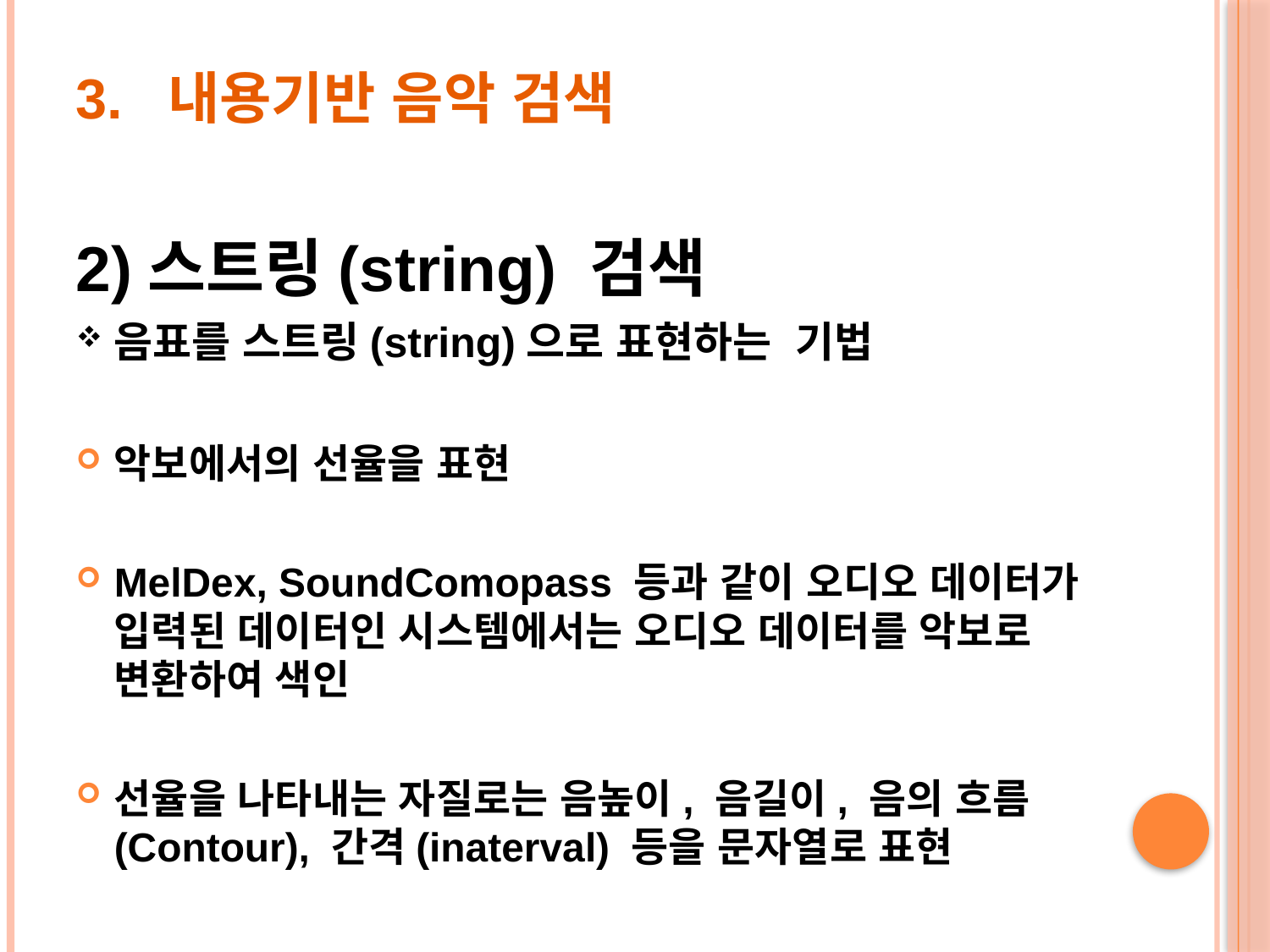

# 3.  내용기반 음악 검색
2)스트링(string) 검색
음표를 스트링(string)으로 표현하는  기법

악보에서의 선율을 표현

MelDex, SoundComopass 등과 같이 오디오 데이터가 입력된 데이터인 시스템에서는 오디오 데이터를 악보로 변환하여 색인

선율을 나타내는 자질로는 음높이, 음길이, 음의 흐름(Contour), 간격(inaterval) 등을 문자열로 표현